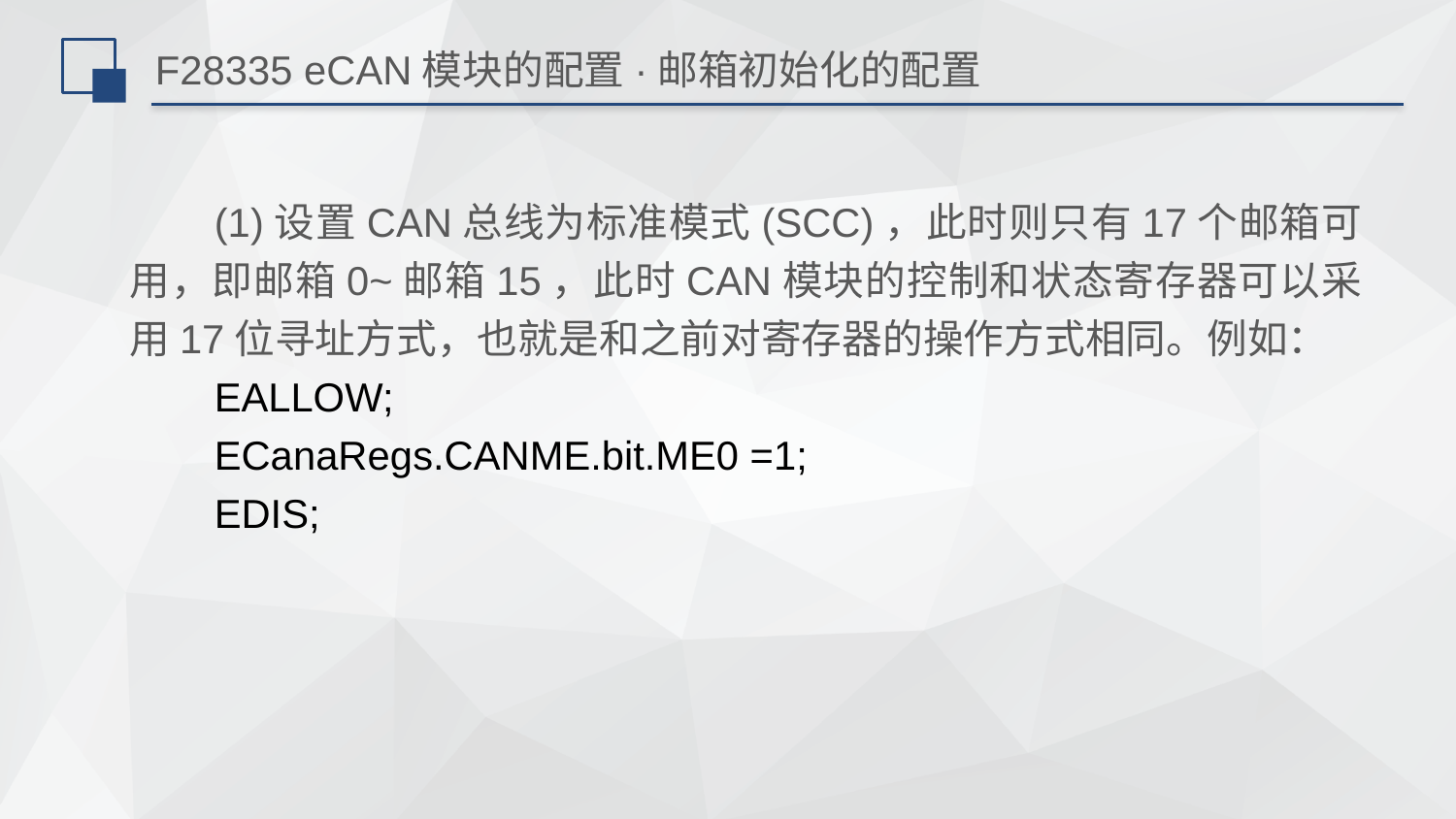

# F28335 eCAN模块的配置·邮箱初始化的配置
(1)设置CAN总线为标准模式(SCC)，此时则只有17个邮箱可用，即邮箱0~邮箱15，此时CAN模块的控制和状态寄存器可以采用17位寻址方式，也就是和之前对寄存器的操作方式相同。例如：
EALLOW;
ECanaRegs.CANME.bit.ME0 =1;
EDIS;